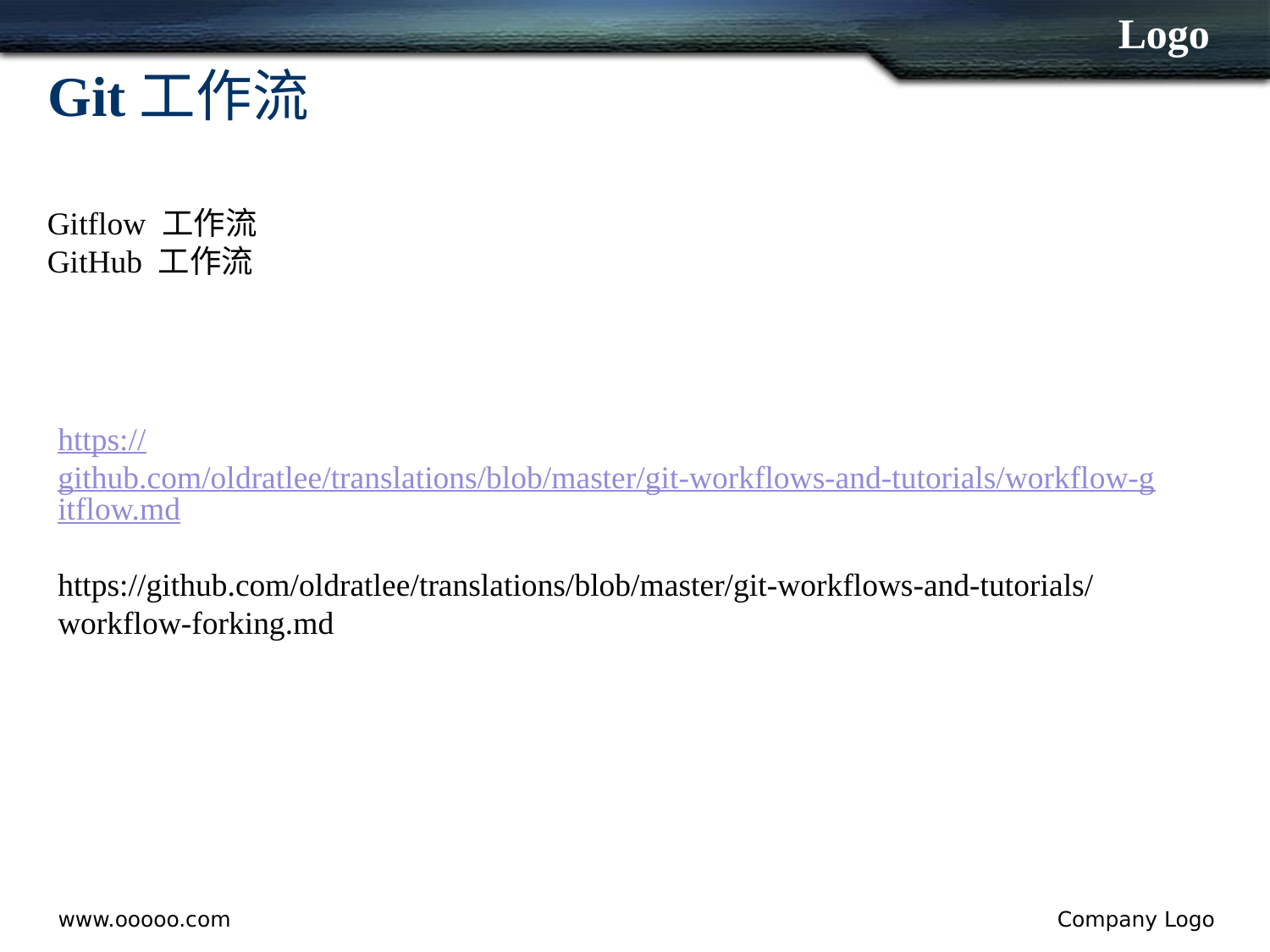

# Git工作流
Gitflow 工作流
GitHub 工作流
https://github.com/oldratlee/translations/blob/master/git-workflows-and-tutorials/workflow-gitflow.md

https://github.com/oldratlee/translations/blob/master/git-workflows-and-tutorials/workflow-forking.md
www.ooooo.com
Company Logo